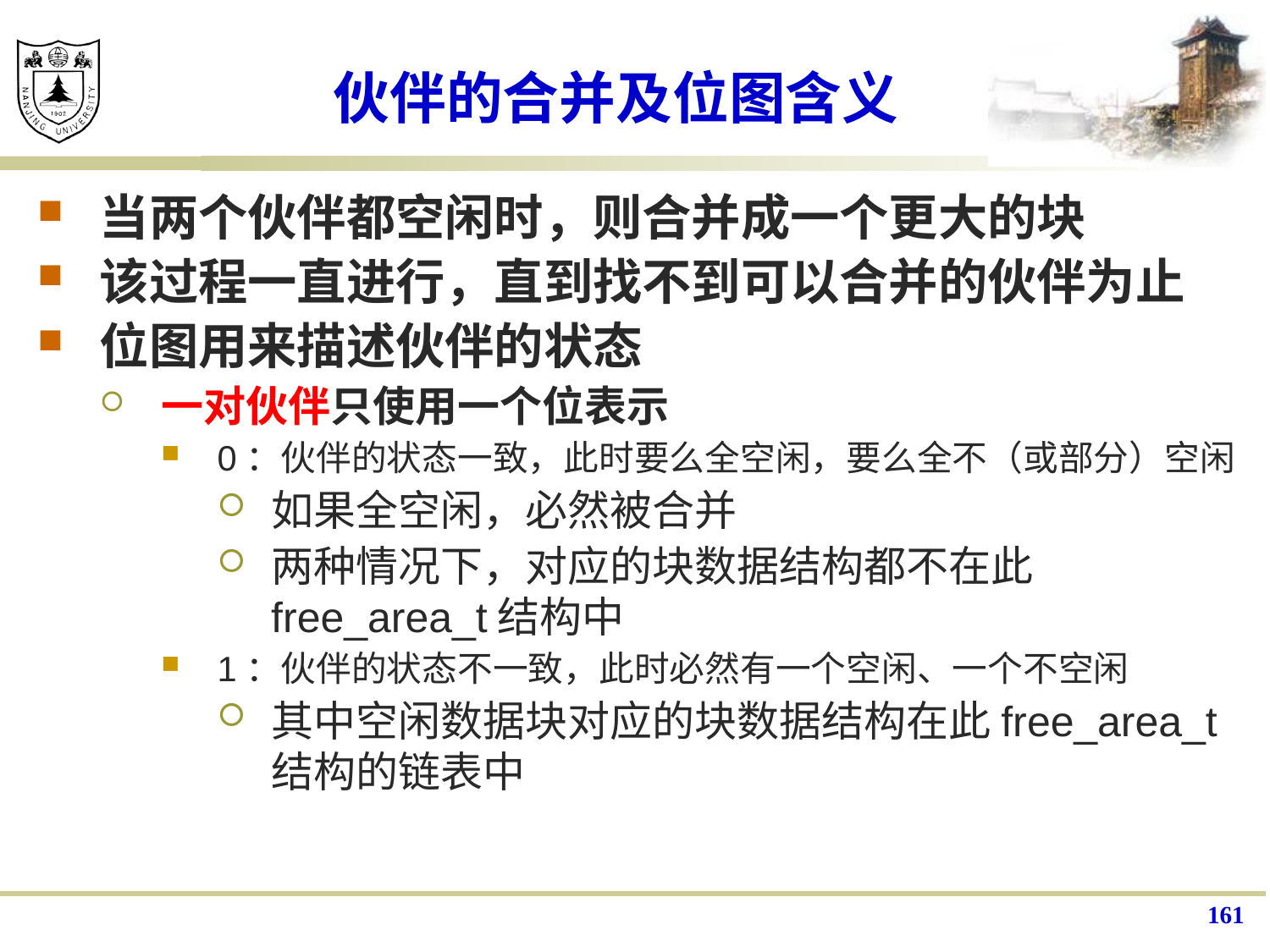

# 伙伴的合并及位图含义
当两个伙伴都空闲时，则合并成一个更大的块
该过程一直进行，直到找不到可以合并的伙伴为止
位图用来描述伙伴的状态
一对伙伴只使用一个位表示
0：伙伴的状态一致，此时要么全空闲，要么全不（或部分）空闲
如果全空闲，必然被合并
两种情况下，对应的块数据结构都不在此free_area_t结构中
1：伙伴的状态不一致，此时必然有一个空闲、一个不空闲
其中空闲数据块对应的块数据结构在此free_area_t结构的链表中
161